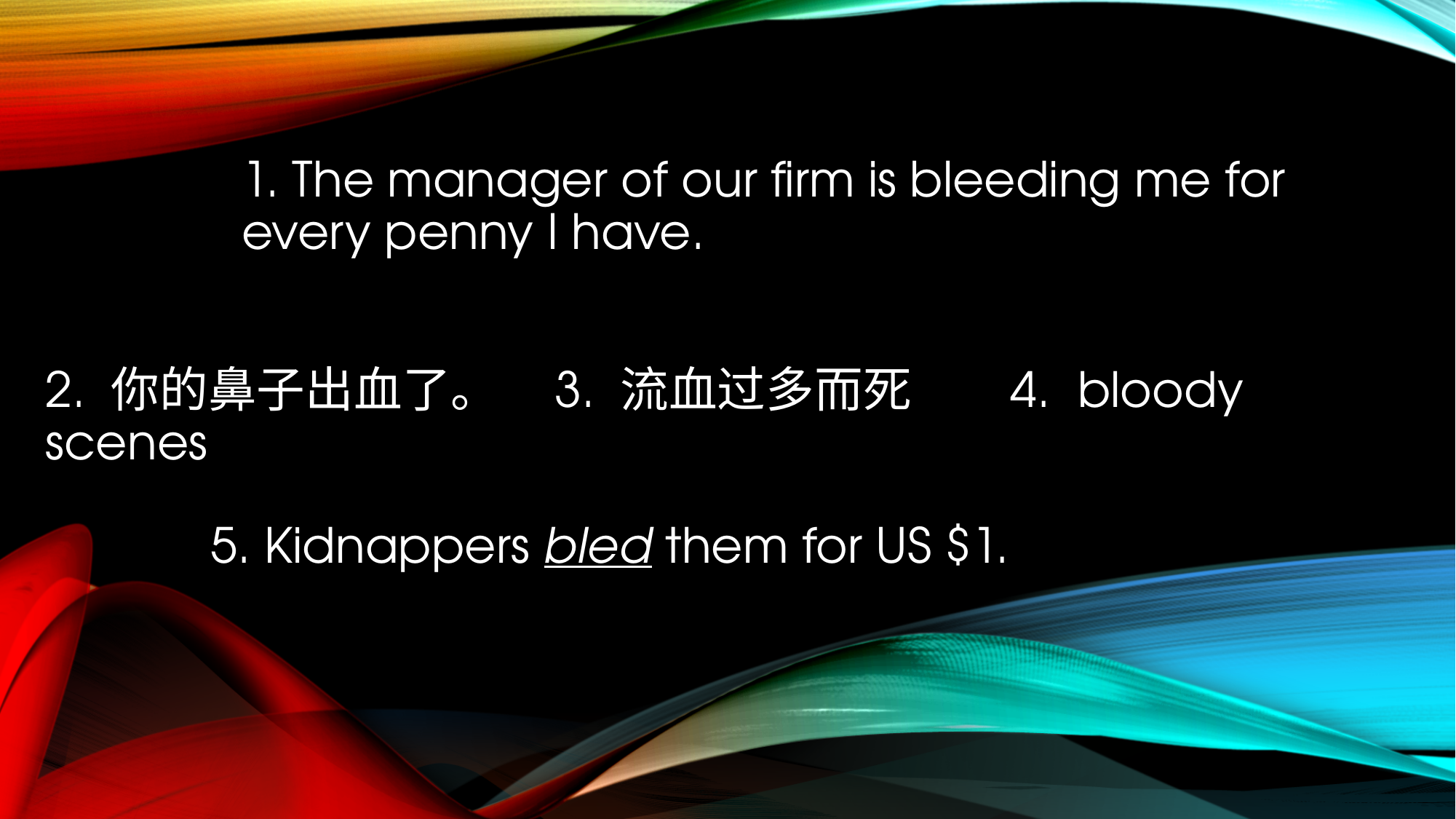

1. The manager of our firm is bleeding me for every penny I have.

2. 你的鼻子出血了。    3. 流血过多而死        4.  bloody scenes

5. Kidnappers bled them for US $1.